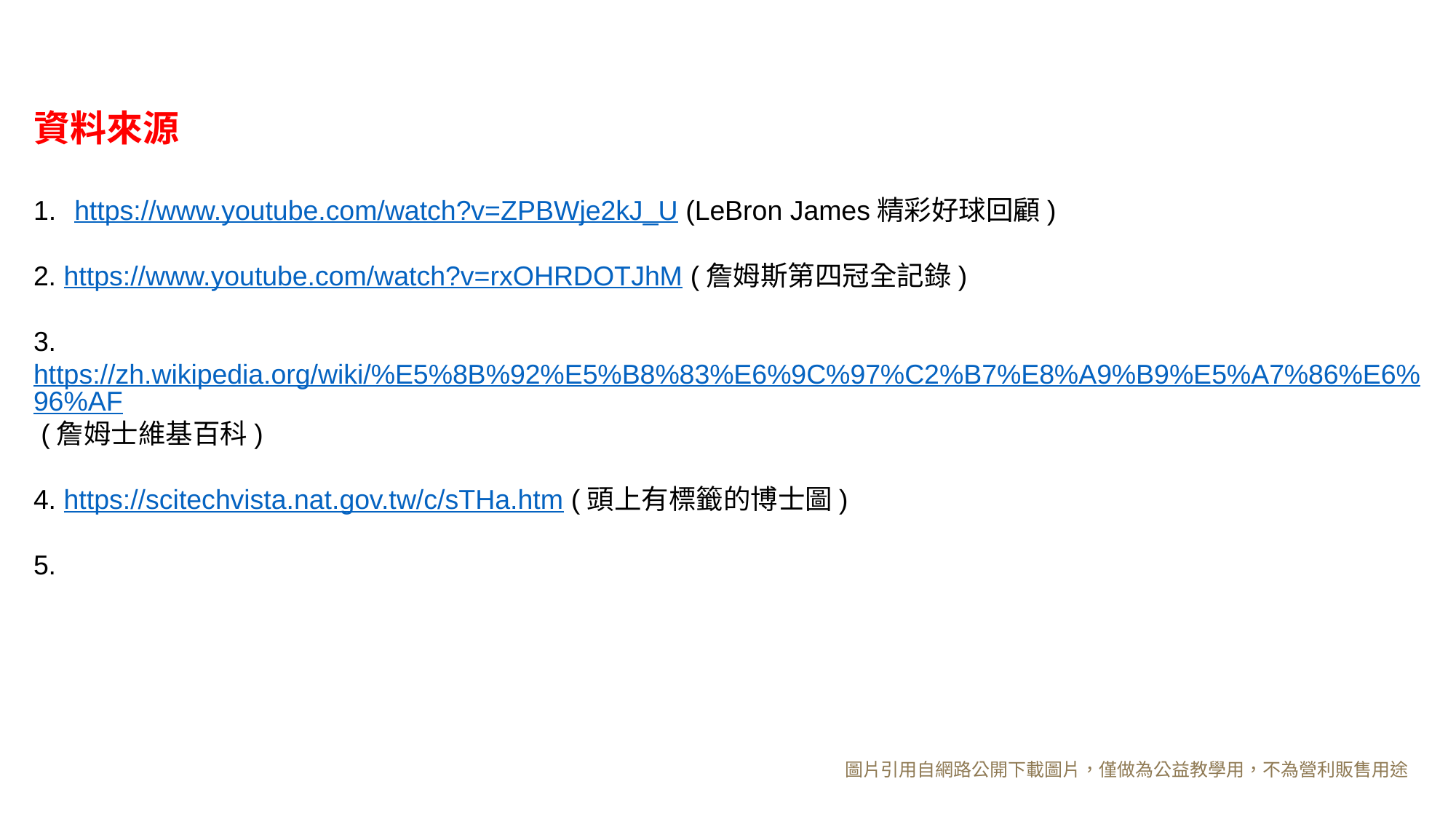

資料來源

https://www.youtube.com/watch?v=ZPBWje2kJ_U (LeBron James精彩好球回顧)

2. https://www.youtube.com/watch?v=rxOHRDOTJhM (詹姆斯第四冠全記錄)

3. https://zh.wikipedia.org/wiki/%E5%8B%92%E5%B8%83%E6%9C%97%C2%B7%E8%A9%B9%E5%A7%86%E6%96%AF (詹姆士維基百科)

4. https://scitechvista.nat.gov.tw/c/sTHa.htm (頭上有標籤的博士圖)

5. https://www.ifreesite.com/color/ (色碼表)

圖片引用自網路公開下載圖片，僅做為公益教學用，不為營利販售用途